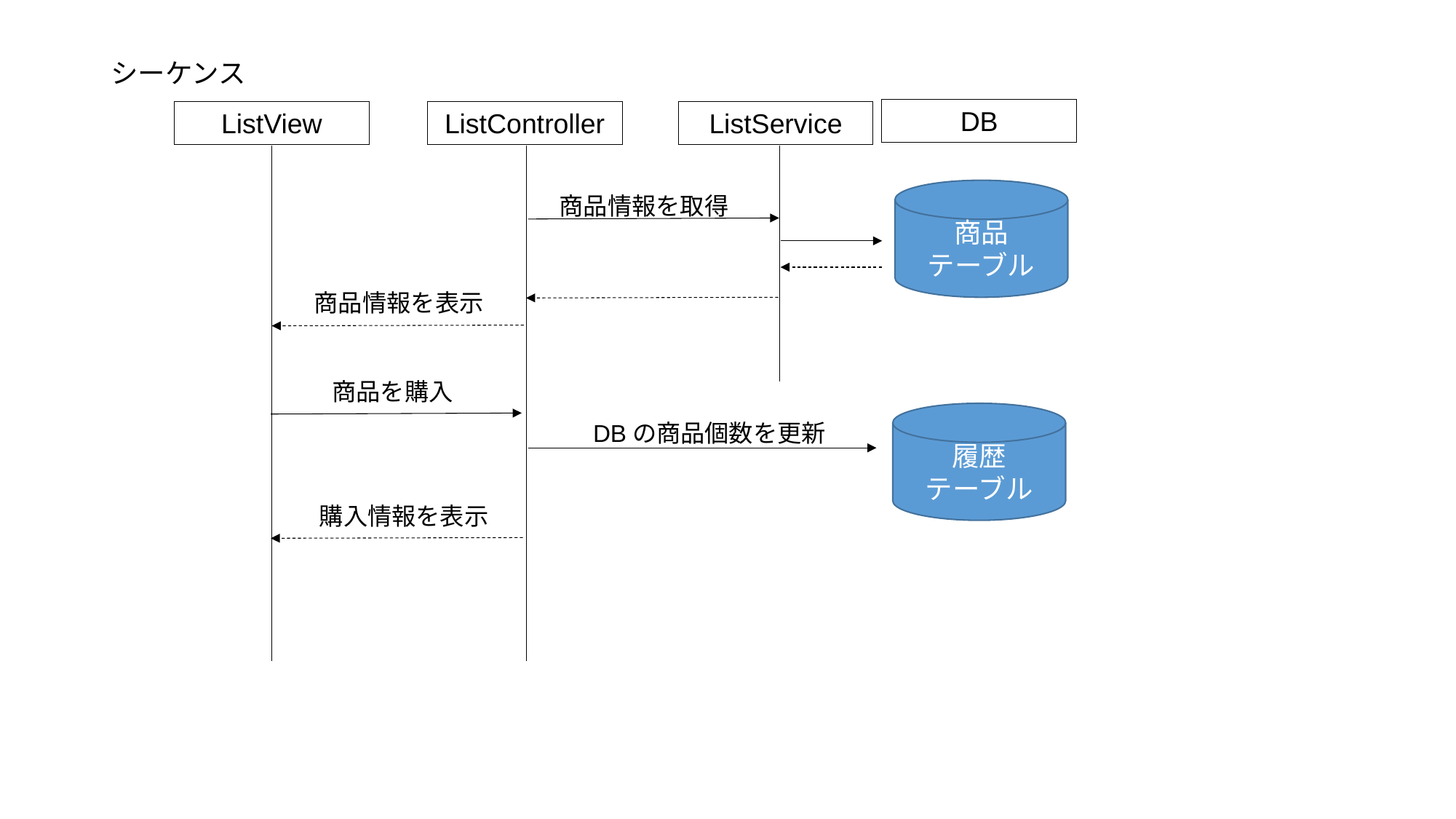

# シーケンス

DB
ListView
ListController
ListService
商品
テーブル
商品情報を取得
商品情報を表示
商品を購入
履歴
テーブル
DBの商品個数を更新
購入情報を表示